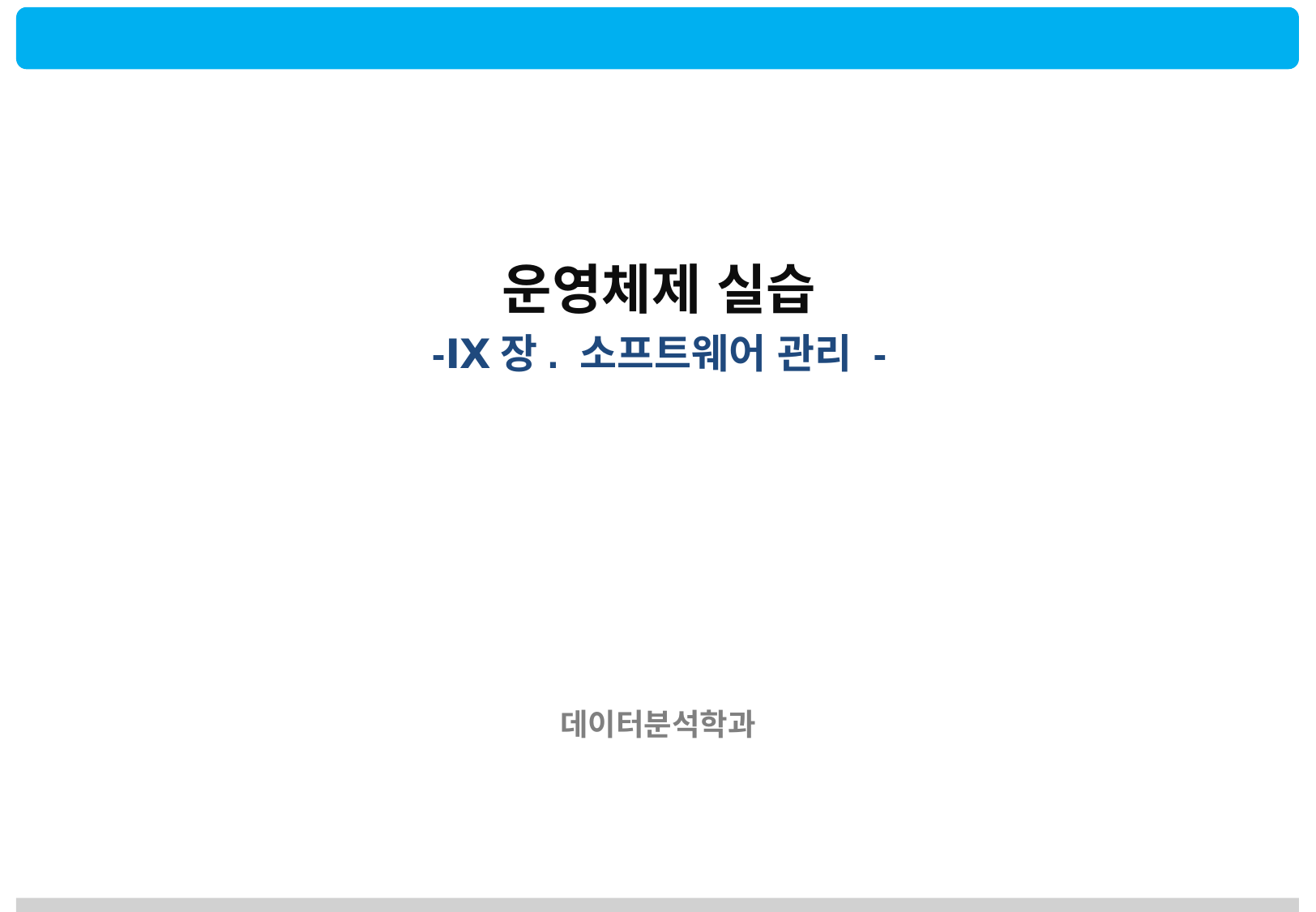

운영체제 실습
-Ⅸ장. 소프트웨어 관리 -
데이터분석학과